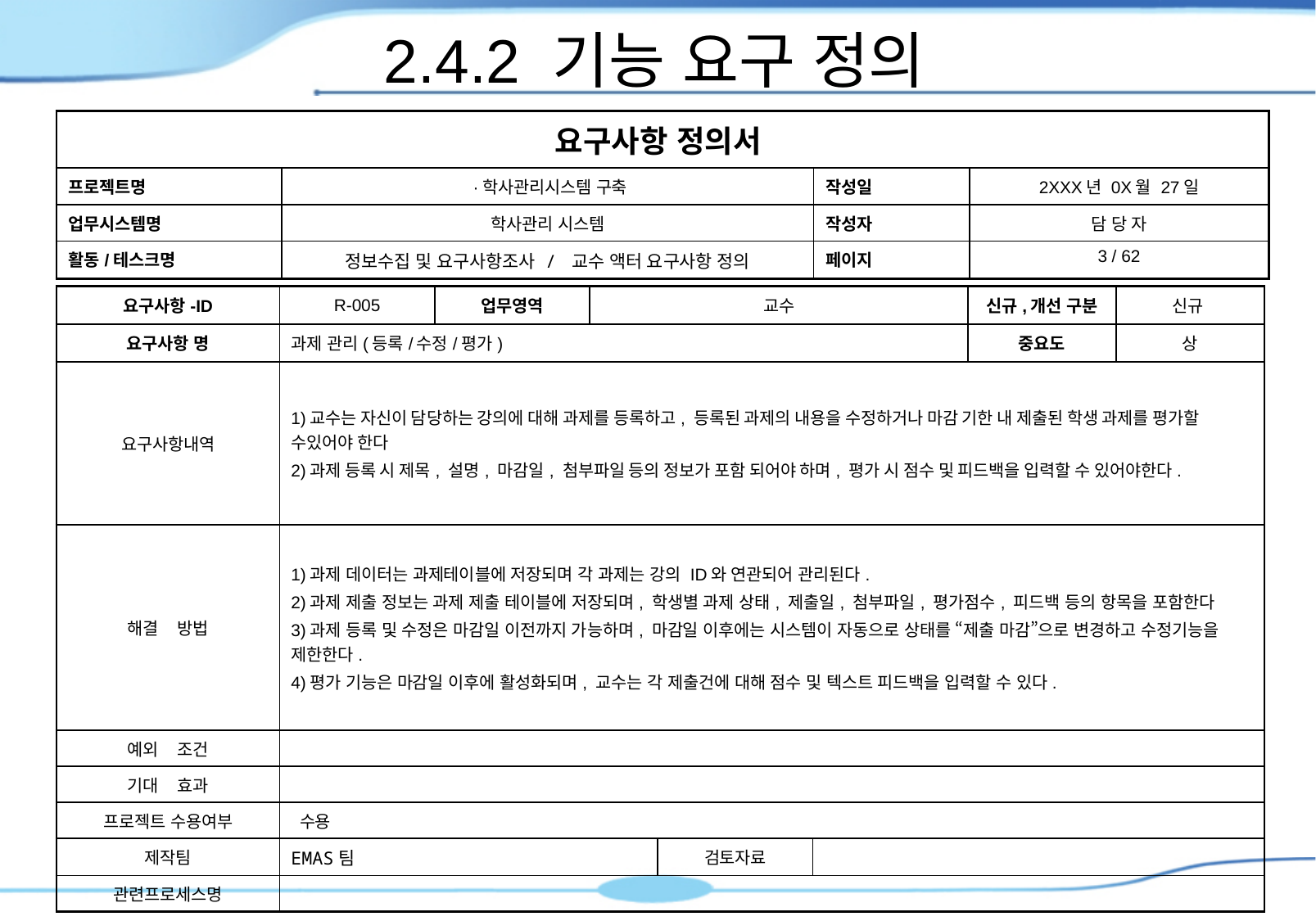

2.4.2 기능 요구 정의
| 요구사항 정의서 |  |  |  |
| --- | --- | --- | --- |
| 프로젝트명 | ·학사관리시스템 구축 | 작성일 | 2XXX년 0X월 27일 |
| 업무시스템명 | 학사관리 시스템 | 작성자 | 담 당 자 |
| 활동/테스크명 | 정보수집 및 요구사항조사 / 교수 액터 요구사항 정의 | 페이지 | 3 / 62 |
| 요구사항-ID | R-005 | 업무영역 | 교수 |  |  | 신규,개선 구분 | 신규 |
| --- | --- | --- | --- | --- | --- | --- | --- |
| 요구사항 명 | 과제 관리(등록/수정/평가) |  |  |  |  | 중요도 | 상 |
| 요구사항내역 | 1)교수는 자신이 담당하는 강의에 대해 과제를 등록하고, 등록된 과제의 내용을 수정하거나 마감 기한 내 제출된 학생 과제를 평가할 수있어야 한다 2)과제 등록 시 제목, 설명, 마감일, 첨부파일 등의 정보가 포함 되어야 하며, 평가 시 점수 및 피드백을 입력할 수 있어야한다. |  |  |  |  |  |  |
| 해결 방법 | 1)과제 데이터는 과제테이블에 저장되며 각 과제는 강의 ID와 연관되어 관리된다. 2)과제 제출 정보는 과제 제출 테이블에 저장되며, 학생별 과제 상태, 제출일, 첨부파일, 평가점수, 피드백 등의 항목을 포함한다 3)과제 등록 및 수정은 마감일 이전까지 가능하며, 마감일 이후에는 시스템이 자동으로 상태를 “제출 마감”으로 변경하고 수정기능을 제한한다. 4)평가 기능은 마감일 이후에 활성화되며, 교수는 각 제출건에 대해 점수 및 텍스트 피드백을 입력할 수 있다. |  |  |  |  |  |  |
| 예외 조건 |  |  |  |  |  |  |  |
| 기대 효과 |  |  |  |  |  |  |  |
| 프로젝트 수용여부 | 수용 |  |  |  |  |  |  |
| 제작팀 | EMAS팀 |  |  | 검토자료 |  |  |  |
| 관련프로세스명 |  |  |  |  |  |  |  |